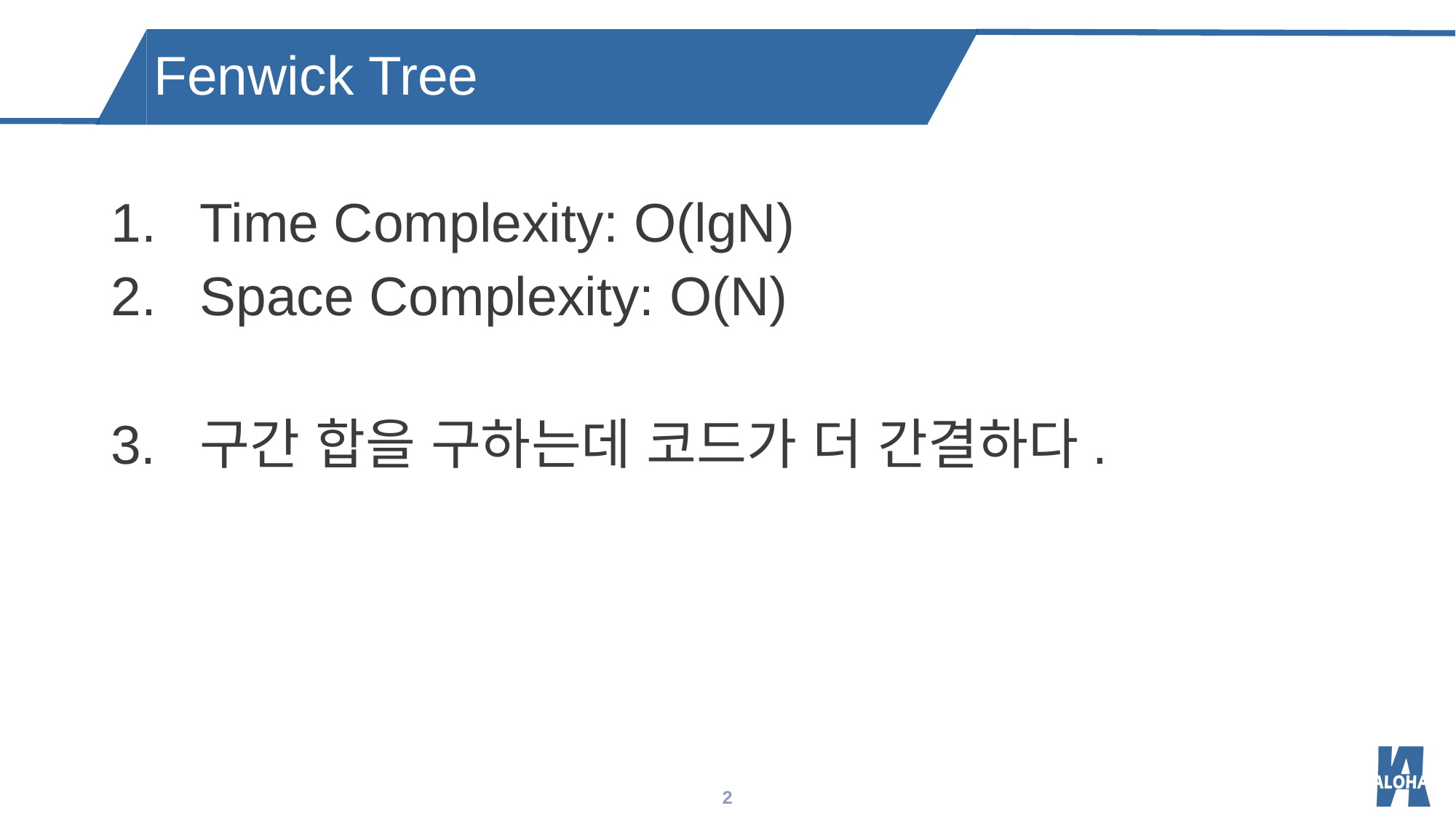

Fenwick Tree
Time Complexity: O(lgN)
Space Complexity: O(N)

구간 합을 구하는데 코드가 더 간결하다.
2